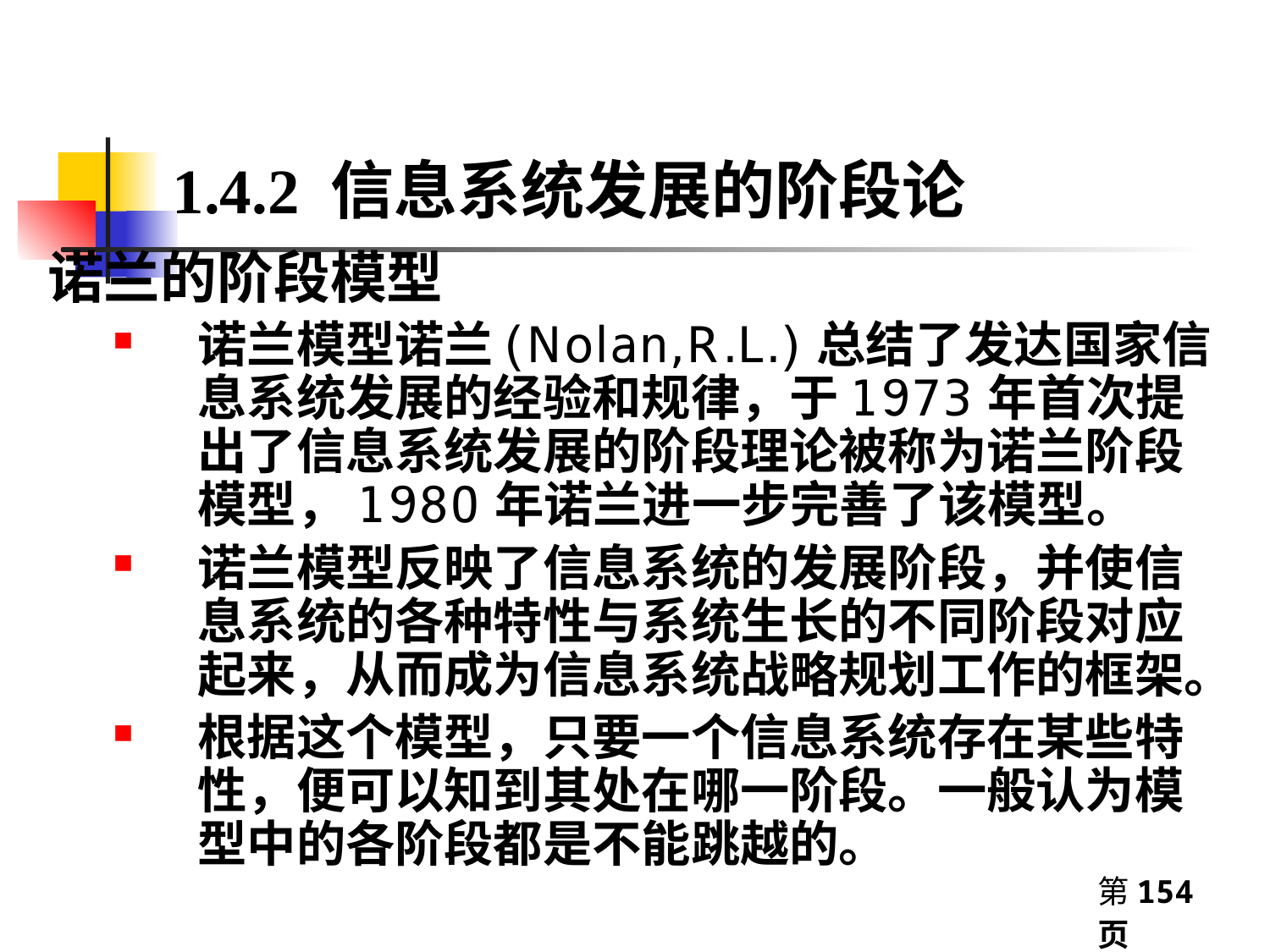

1.4.2 信息系统发展的阶段论
诺兰的阶段模型
诺兰模型诺兰(Nolan,R.L.)总结了发达国家信息系统发展的经验和规律，于1973年首次提出了信息系统发展的阶段理论被称为诺兰阶段模型，1980年诺兰进一步完善了该模型。
诺兰模型反映了信息系统的发展阶段，并使信息系统的各种特性与系统生长的不同阶段对应起来，从而成为信息系统战略规划工作的框架。
根据这个模型，只要一个信息系统存在某些特性，便可以知到其处在哪一阶段。一般认为模型中的各阶段都是不能跳越的。